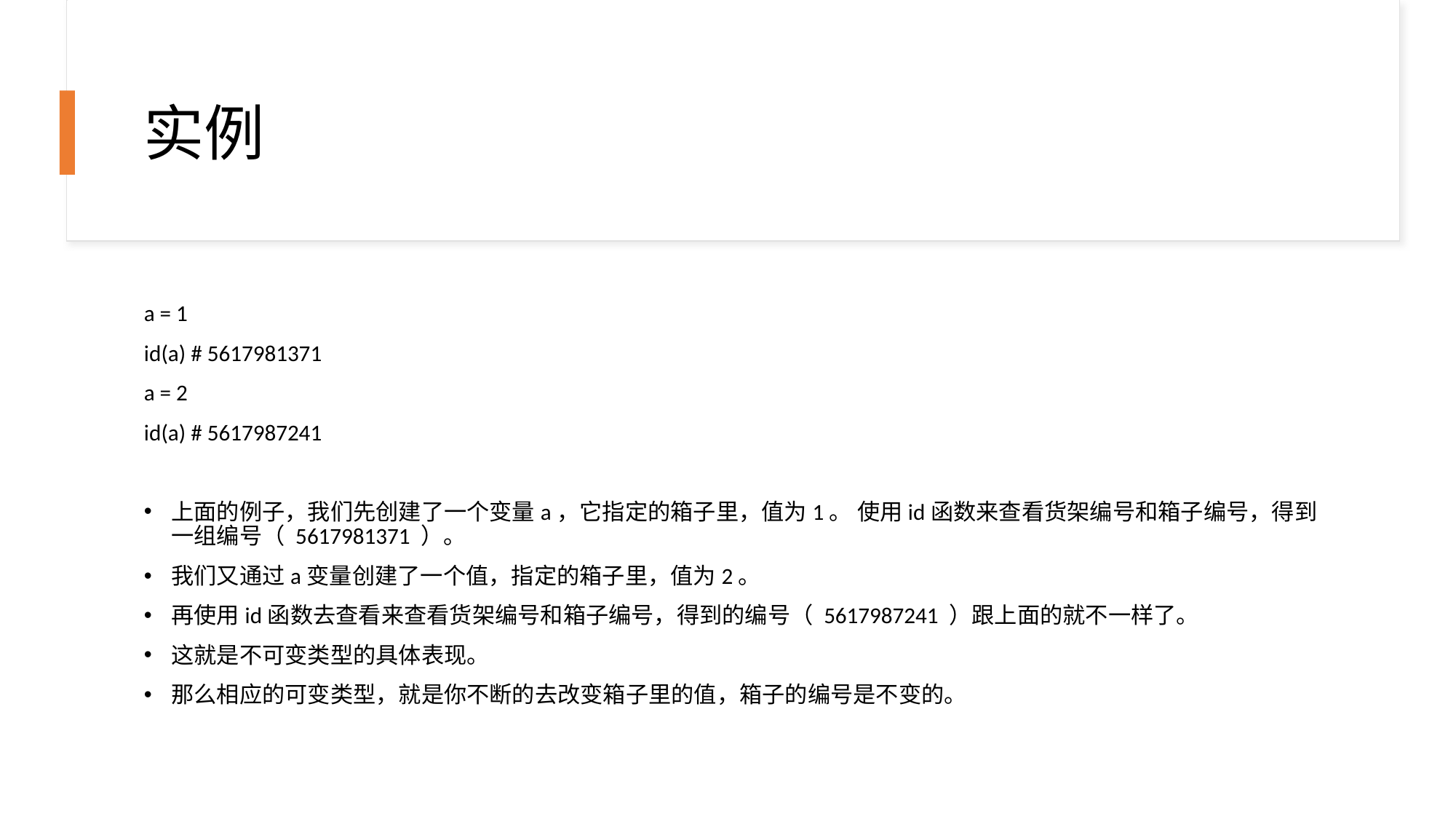

# 实例

a = 1
id(a) # 5617981371
a = 2
id(a) # 5617987241

上面的例子，我们先创建了一个变量a，它指定的箱子里，值为1。 使用id函数来查看货架编号和箱子编号，得到一组编号（ 5617981371 ）。
我们又通过a变量创建了一个值，指定的箱子里，值为2。
再使用id函数去查看来查看货架编号和箱子编号，得到的编号（ 5617987241 ）跟上面的就不一样了。
这就是不可变类型的具体表现。
那么相应的可变类型，就是你不断的去改变箱子里的值，箱子的编号是不变的。